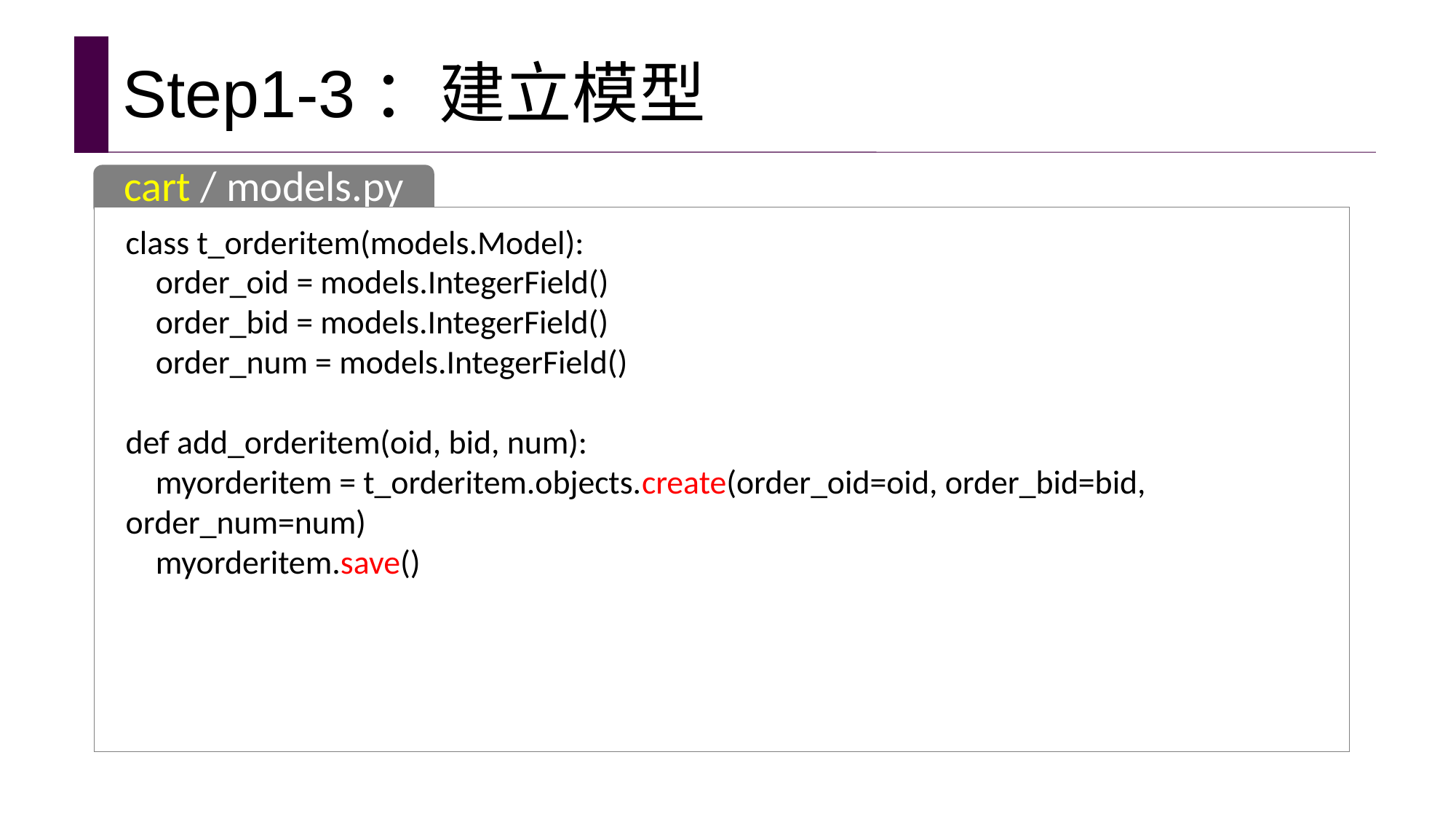

# Step1-3：建立模型
cart / models.py

class t_orderitem(models.Model):
    order_oid = models.IntegerField()
    order_bid = models.IntegerField()
    order_num = models.IntegerField()

def add_orderitem(oid, bid, num):
    myorderitem = t_orderitem.objects.create(order_oid=oid, order_bid=bid, order_num=num)
    myorderitem.save()